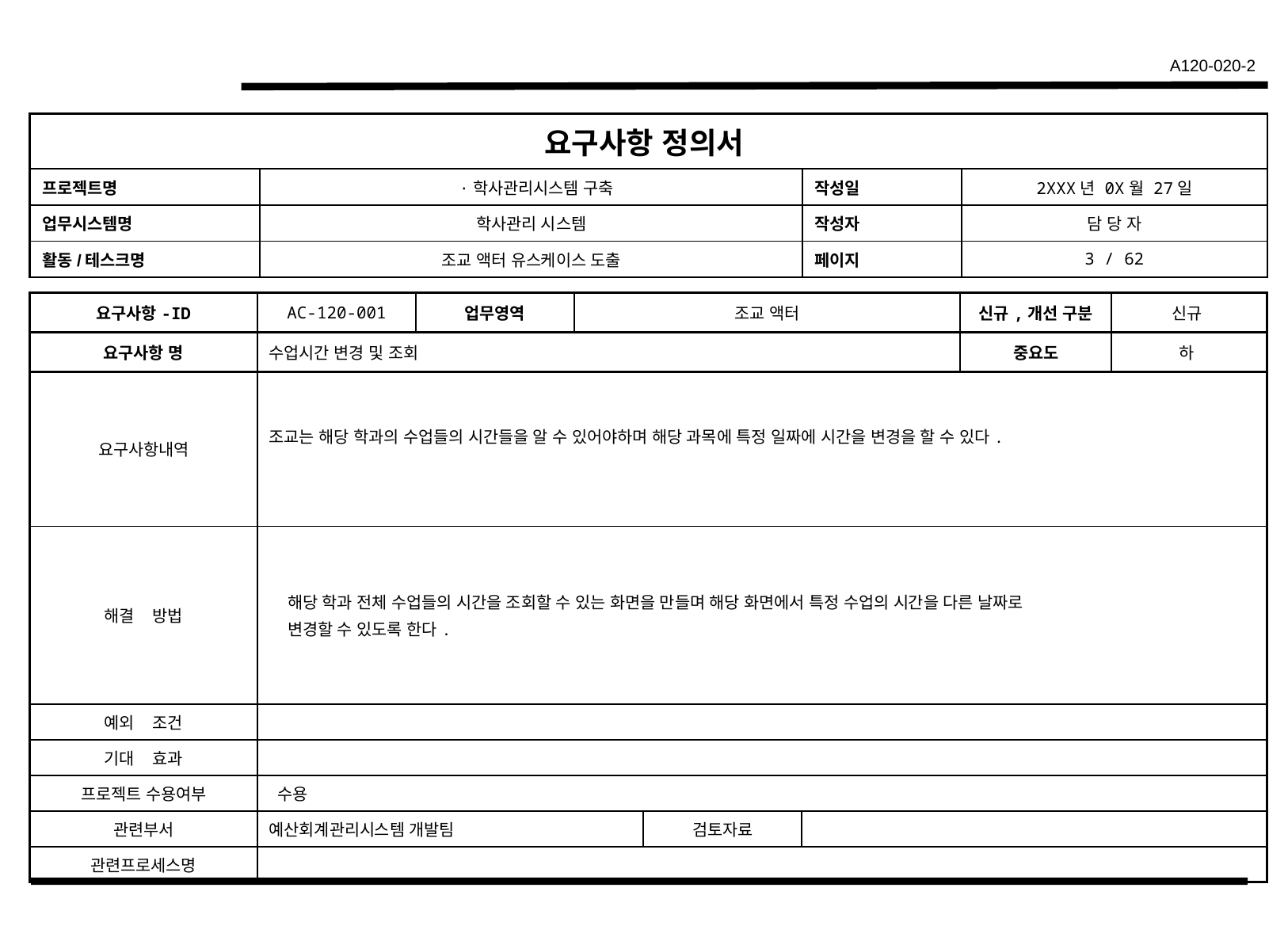

| 요구사항 정의서 |  |  |  |
| --- | --- | --- | --- |
| 프로젝트명 | ·학사관리시스템 구축 | 작성일 | 2XXX년 0X월 27일 |
| 업무시스템명 | 학사관리 시스템 | 작성자 | 담 당 자 |
| 활동/테스크명 | 조교 액터 유스케이스 도출 | 페이지 | 3 / 62 |
| 요구사항-ID | AC-120-001 | 업무영역 | 조교 액터 |  |  | 신규,개선 구분 | 신규 |
| --- | --- | --- | --- | --- | --- | --- | --- |
| 요구사항 명 | 수업시간 변경 및 조회 |  |  |  |  | 중요도 | 하 |
| 요구사항내역 | 조교는 해당 학과의 수업들의 시간들을 알 수 있어야하며 해당 과목에 특정 일짜에 시간을 변경을 할 수 있다. |  |  |  |  |  |  |
| 해결 방법 | 해당 학과 전체 수업들의 시간을 조회할 수 있는 화면을 만들며 해당 화면에서 특정 수업의 시간을 다른 날짜로 변경할 수 있도록 한다. |  |  |  |  |  |  |
| 예외 조건 |  |  |  |  |  |  |  |
| 기대 효과 |  |  |  |  |  |  |  |
| 프로젝트 수용여부 | 수용 |  |  |  |  |  |  |
| 관련부서 | 예산회계관리시스템 개발팀 |  |  | 검토자료 |  |  |  |
| 관련프로세스명 |  |  |  |  |  |  |  |